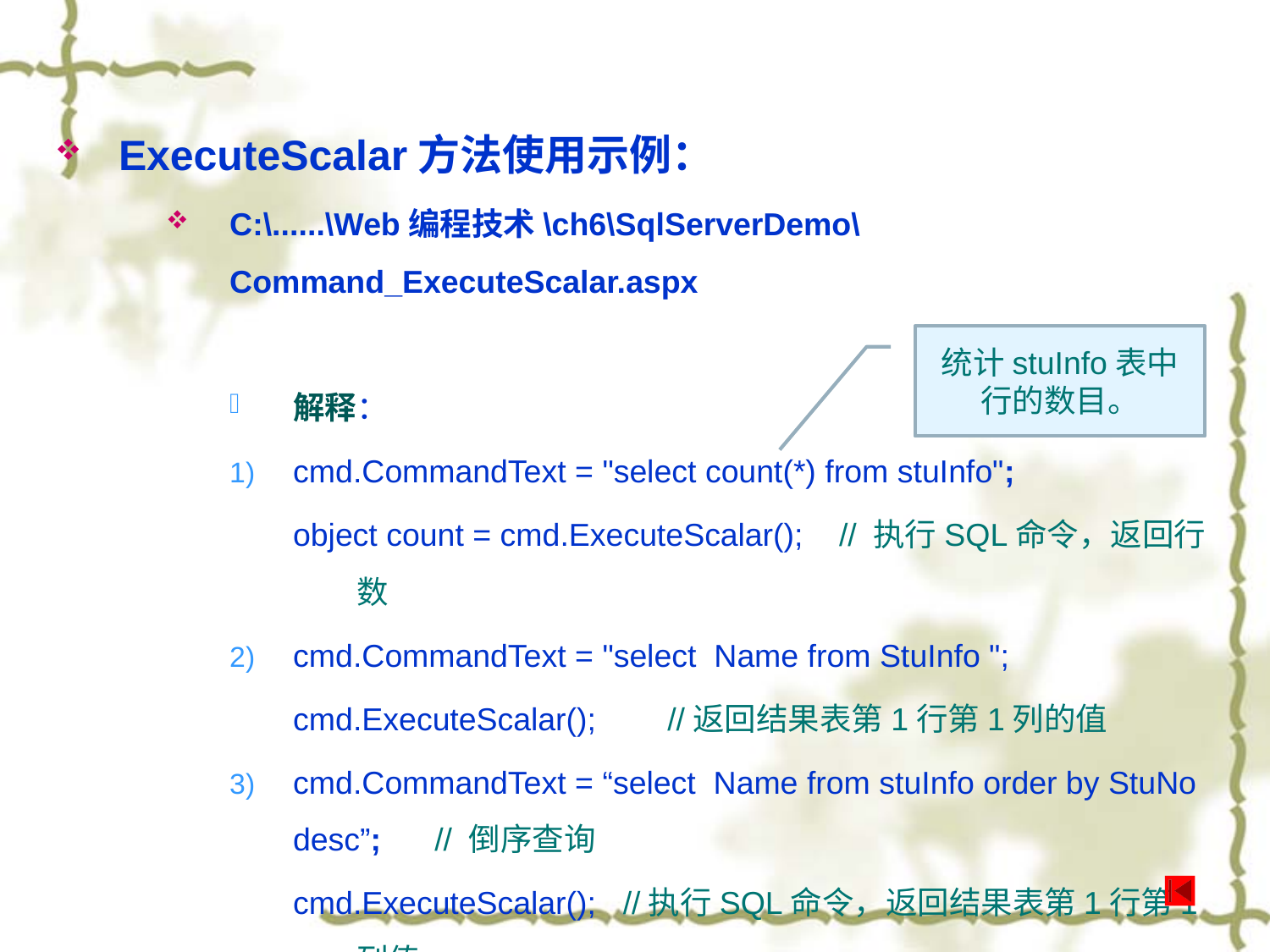

ExecuteScalar方法使用示例：
C:\......\Web编程技术\ch6\SqlServerDemo\Command_ExecuteScalar.aspx

解释：
cmd.CommandText = "select count(*) from stuInfo";
object count = cmd.ExecuteScalar();    // 执行SQL命令，返回行数
cmd.CommandText = "select  Name from StuInfo ";
cmd.ExecuteScalar();        //返回结果表第1行第1列的值
cmd.CommandText = “select  Name from stuInfo order by StuNo desc”;      // 倒序查询
cmd.ExecuteScalar();   //执行SQL命令，返回结果表第1行第1列值
统计stuInfo表中行的数目。